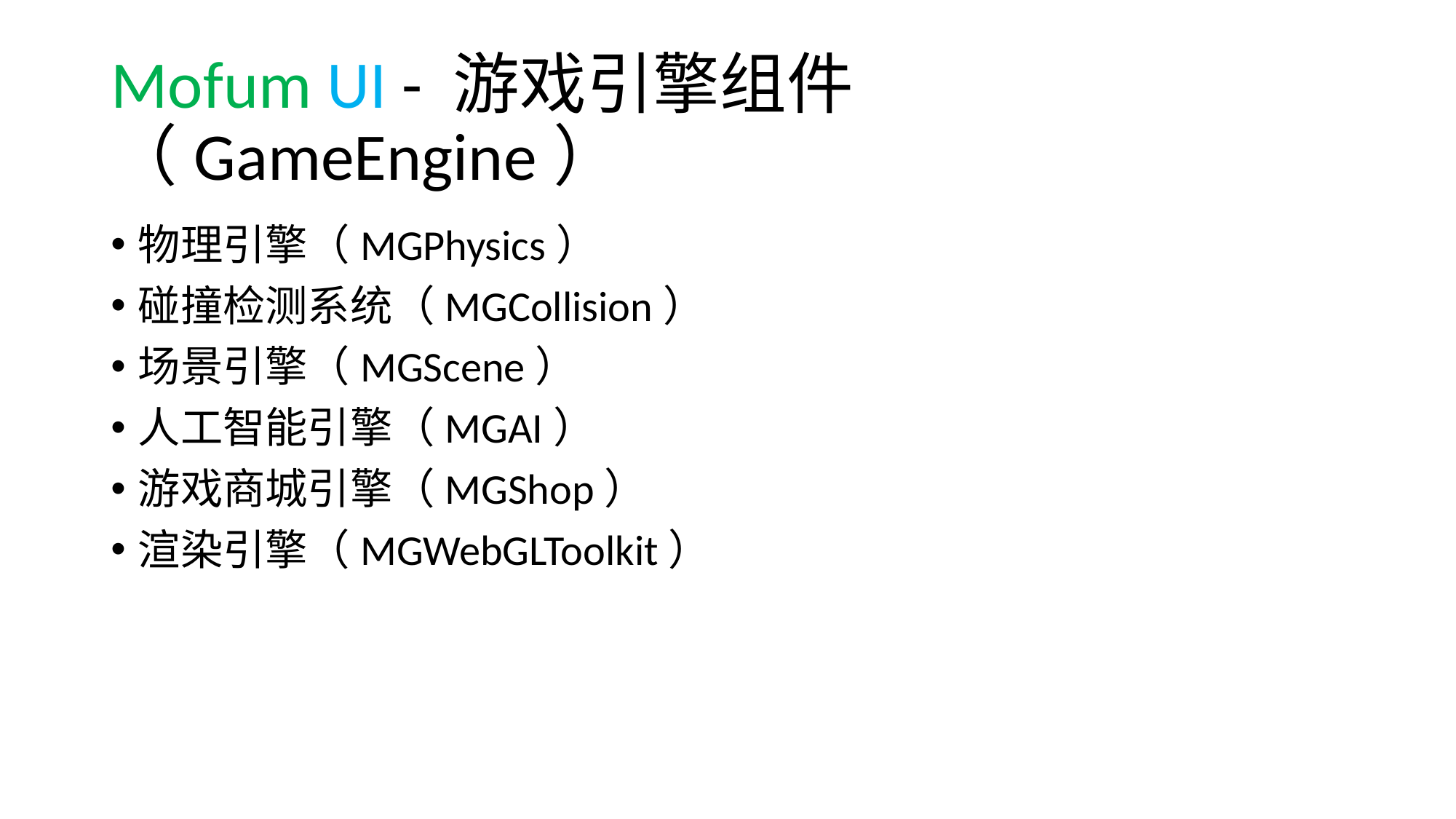

# Mofum UI - 游戏引擎组件（GameEngine）
物理引擎（MGPhysics）
碰撞检测系统（MGCollision）
场景引擎（MGScene）
人工智能引擎（MGAI）
游戏商城引擎（MGShop）
渲染引擎（MGWebGLToolkit）